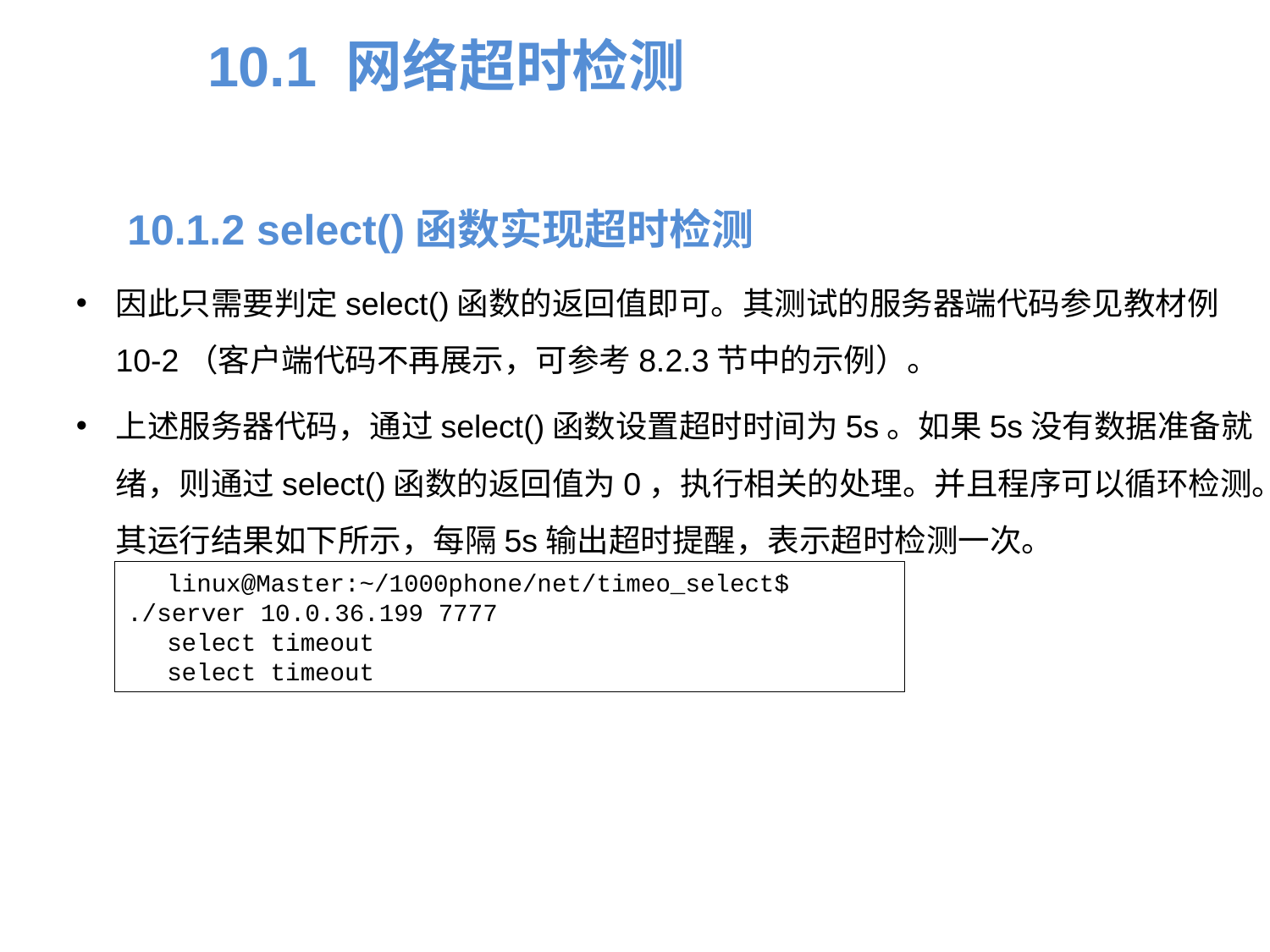

10.1 网络超时检测
10.1.2 select()函数实现超时检测
因此只需要判定select()函数的返回值即可。其测试的服务器端代码参见教材例10-2（客户端代码不再展示，可参考8.2.3节中的示例）。
上述服务器代码，通过select()函数设置超时时间为5s。如果5s没有数据准备就绪，则通过select()函数的返回值为0，执行相关的处理。并且程序可以循环检测。其运行结果如下所示，每隔5s输出超时提醒，表示超时检测一次。
linux@Master:~/1000phone/net/timeo_select$ ./server 10.0.36.199 7777
select timeout
select timeout